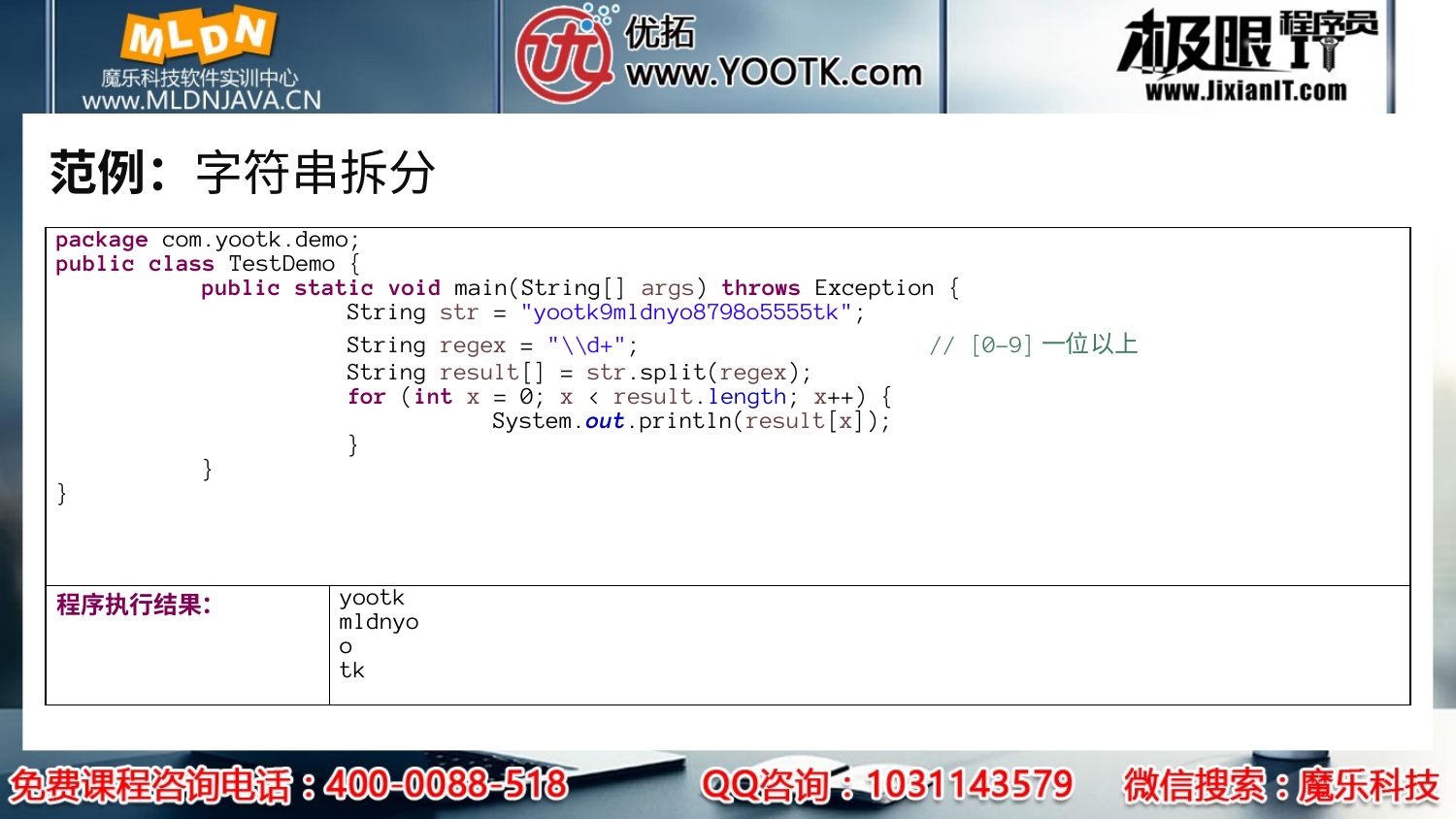

# 范例：字符串拆分
| package com.yootk.demo; public class TestDemo { public static void main(String[] args) throws Exception { String str = "yootk9mldnyo8798o5555tk"; String regex = "\\d+"; // [0-9]一位以上 String result[] = str.split(regex); for (int x = 0; x < result.length; x++) { System.out.println(result[x]); } } } |  |
| --- | --- |
| 程序执行结果： | yootk mldnyo o tk |